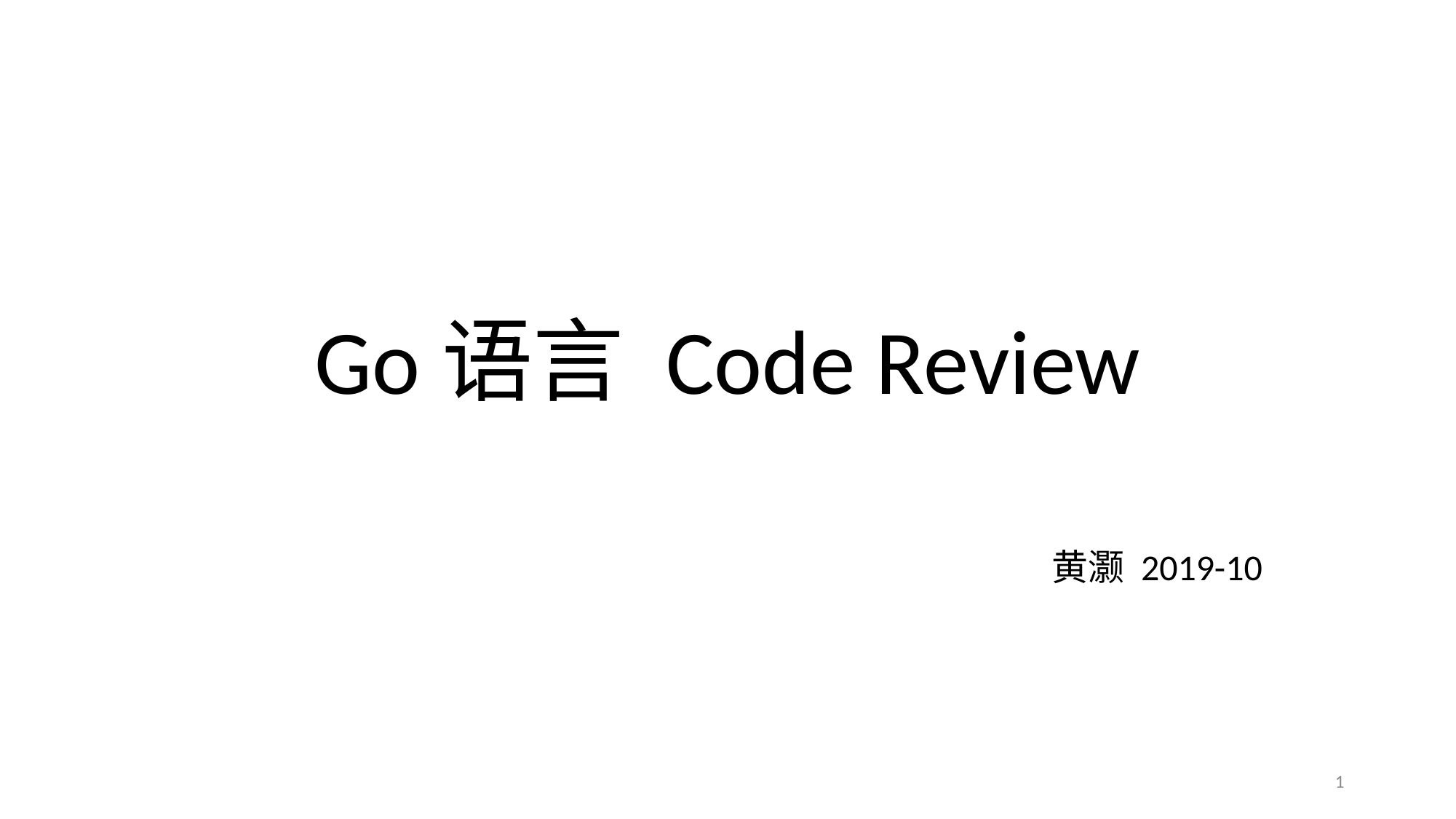

# Go语言 Code Review

黄灏 2019-10
1